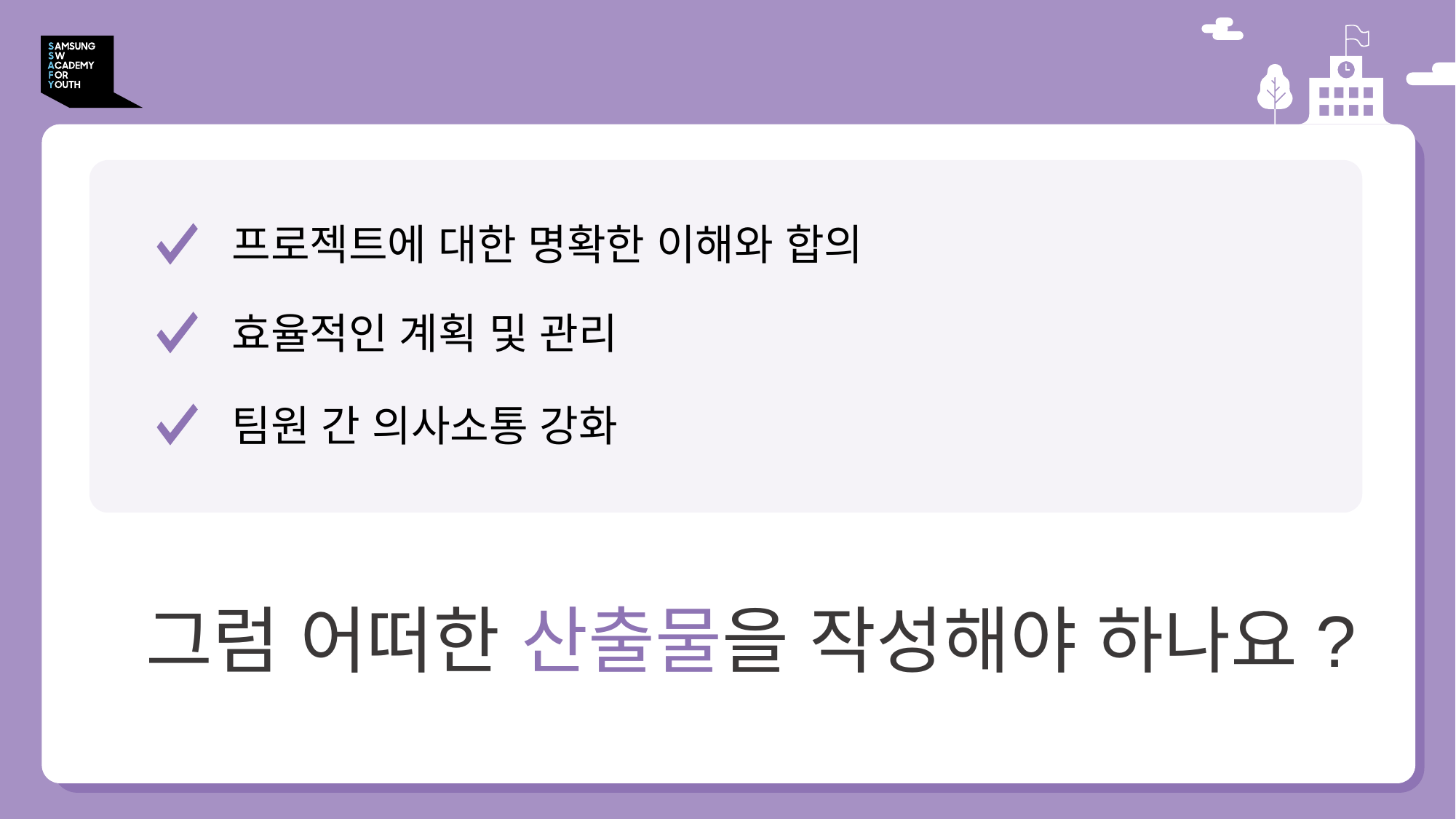

# 왜 산출물이 필요한가요?

프로젝트에 대한 명확한 이해와 합의

효율적인 계획 및 관리

팀원 간 의사소통 강화

그럼 어떠한 산출물을 작성해야 하나요?